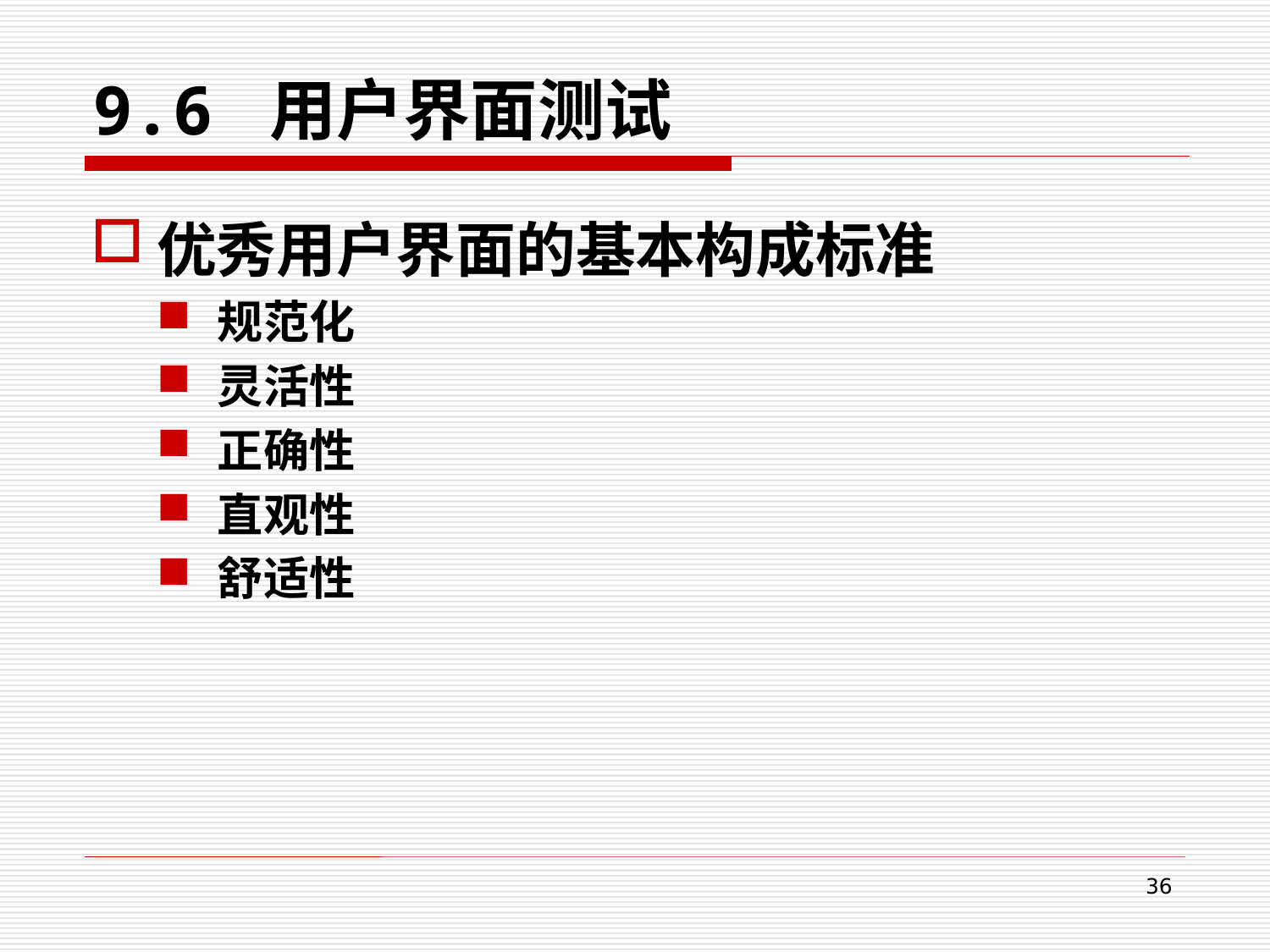

9.6 用户界面测试
优秀用户界面的基本构成标准
规范化
灵活性
正确性
直观性
舒适性

36